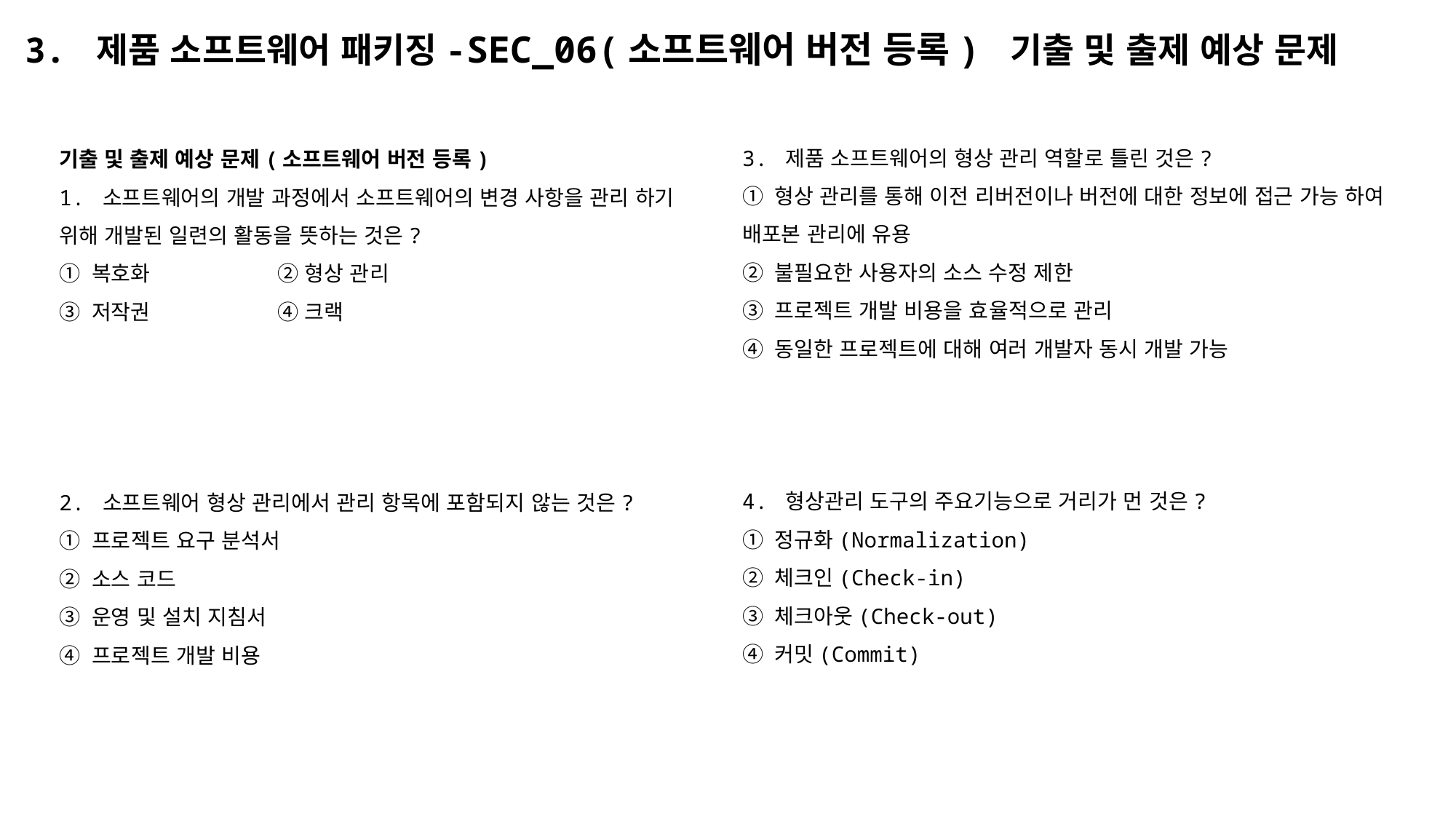

# 3. 제품 소프트웨어 패키징-SEC_06(소프트웨어 버전 등록) 기출 및 출제 예상 문제
3. 제품 소프트웨어의 형상 관리 역할로 틀린 것은?
① 형상 관리를 통해 이전 리버전이나 버전에 대한 정보에 접근 가능 하여 배포본 관리에 유용
② 불필요한 사용자의 소스 수정 제한
③ 프로젝트 개발 비용을 효율적으로 관리
④ 동일한 프로젝트에 대해 여러 개발자 동시 개발 가능

4. 형상관리 도구의 주요기능으로 거리가 먼 것은?
① 정규화(Normalization)
② 체크인(Check-in)
③ 체크아웃(Check-out)
④ 커밋(Commit)
기출 및 출제 예상 문제(소프트웨어 버전 등록)
1. 소프트웨어의 개발 과정에서 소프트웨어의 변경 사항을 관리 하기 위해 개발된 일련의 활동을 뜻하는 것은?
① 복호화		② 형상 관리
③ 저작권		④ 크랙

2. 소프트웨어 형상 관리에서 관리 항목에 포함되지 않는 것은?
① 프로젝트 요구 분석서
② 소스 코드
③ 운영 및 설치 지침서
④ 프로젝트 개발 비용